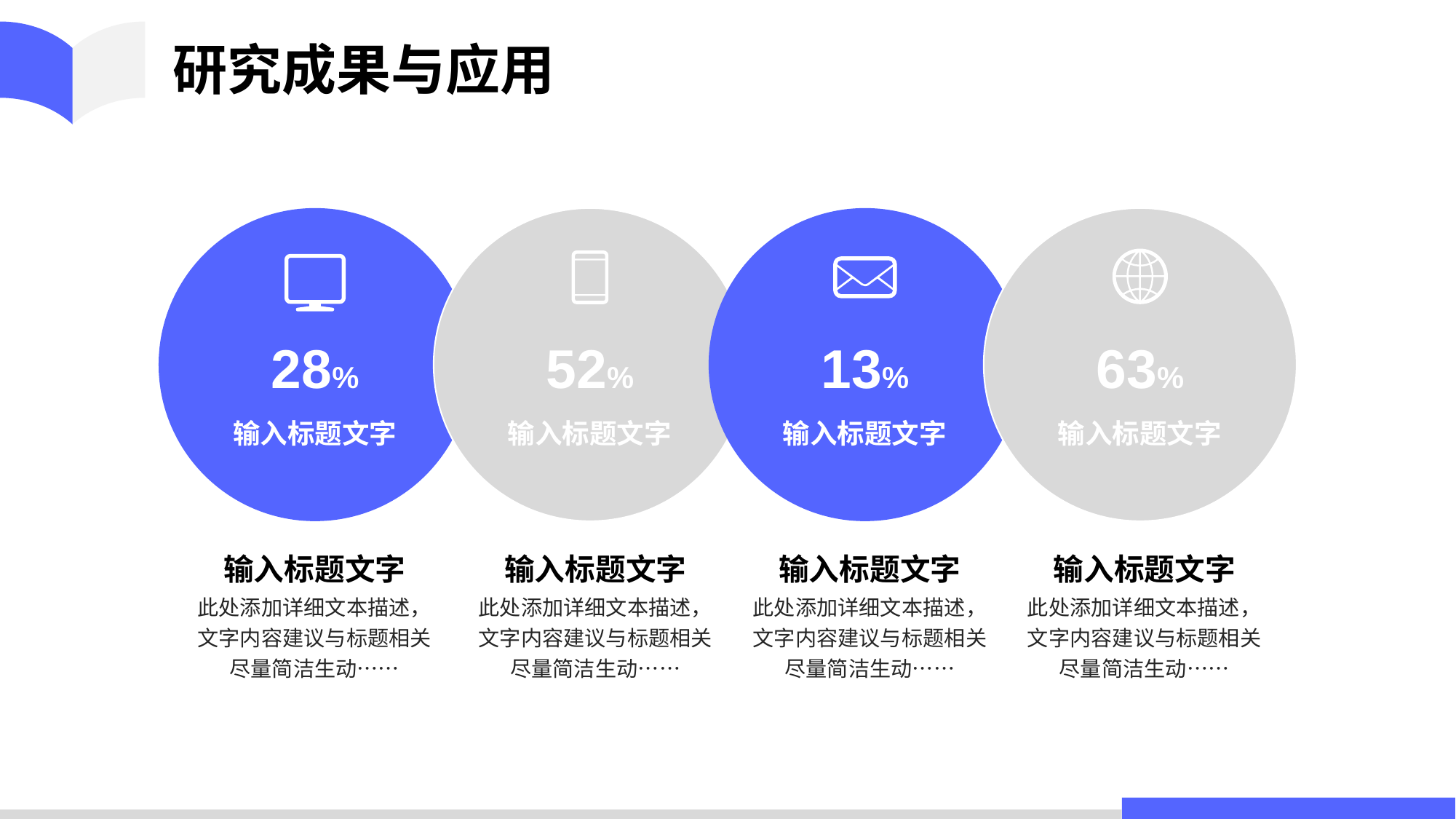

研究成果与应用

13%
63%
28%
52%
输入标题文字
输入标题文字
输入标题文字
输入标题文字
输入标题文字
输入标题文字
输入标题文字
输入标题文字
此处添加详细文本描述，文字内容建议与标题相关尽量简洁生动……
此处添加详细文本描述，文字内容建议与标题相关尽量简洁生动……
此处添加详细文本描述，文字内容建议与标题相关尽量简洁生动……
此处添加详细文本描述，文字内容建议与标题相关尽量简洁生动……